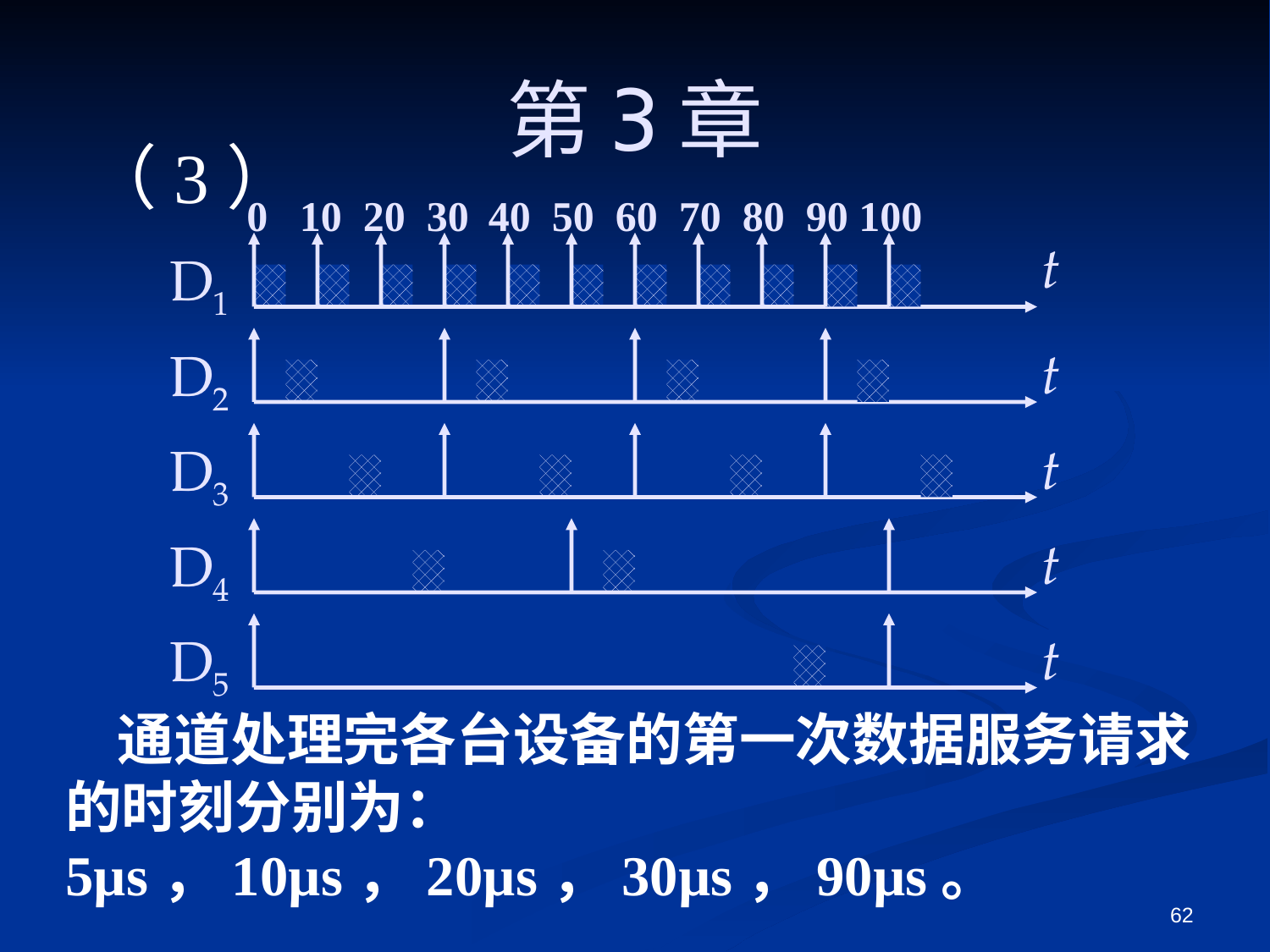

# 第3章
（3）
0
10
20
30
40
50
60
70
80
90
100

t
D1

D2
t

D3
t

D4
t

D5
t

   通道处理完各台设备的第一次数据服务请求的时刻分别为：5µs，10µs，20µs，30µs，90µs。

62